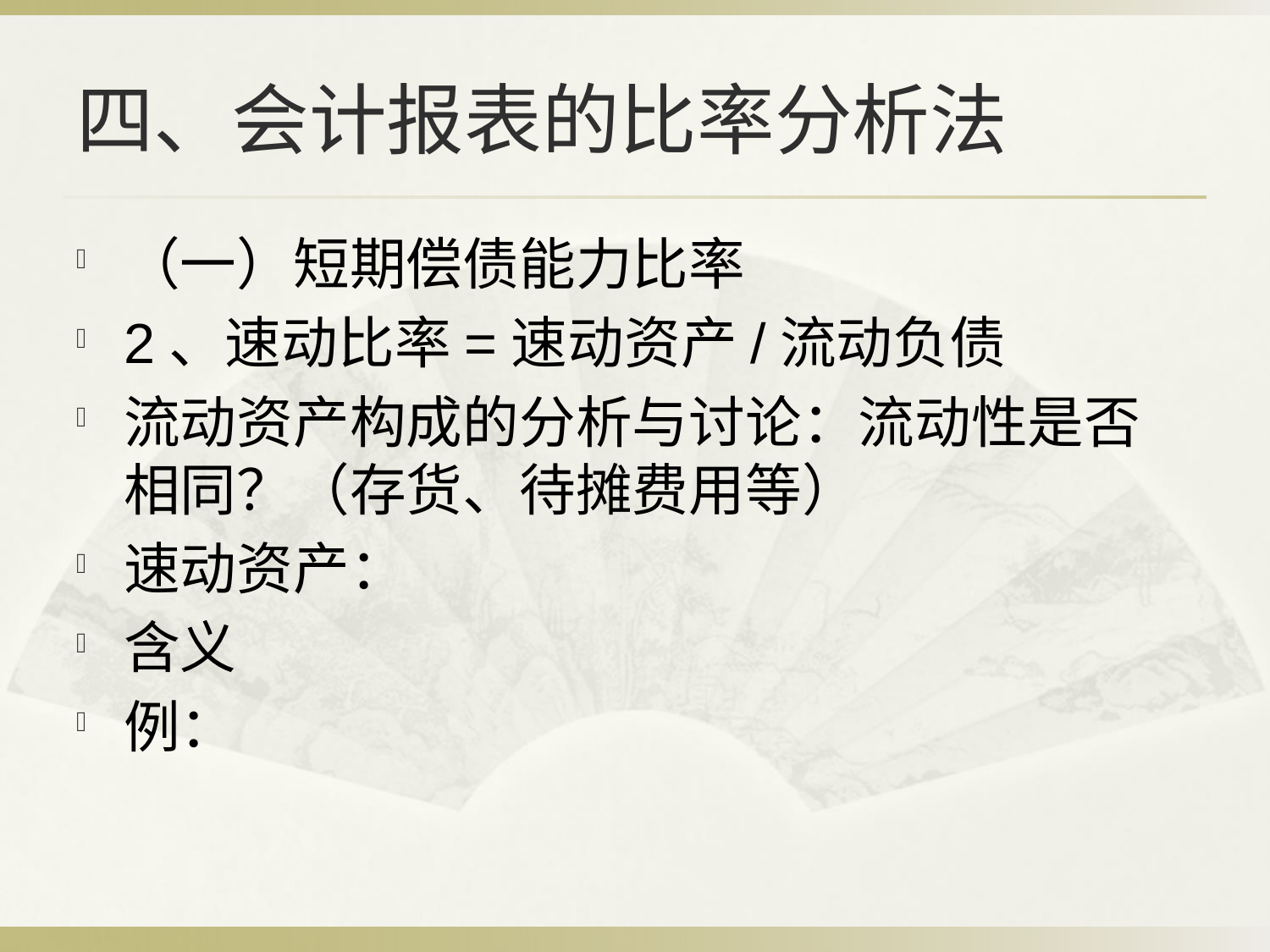

# 四、会计报表的比率分析法
（一）短期偿债能力比率
2、速动比率=速动资产/流动负债
流动资产构成的分析与讨论：流动性是否相同？（存货、待摊费用等）
速动资产：
含义
例：